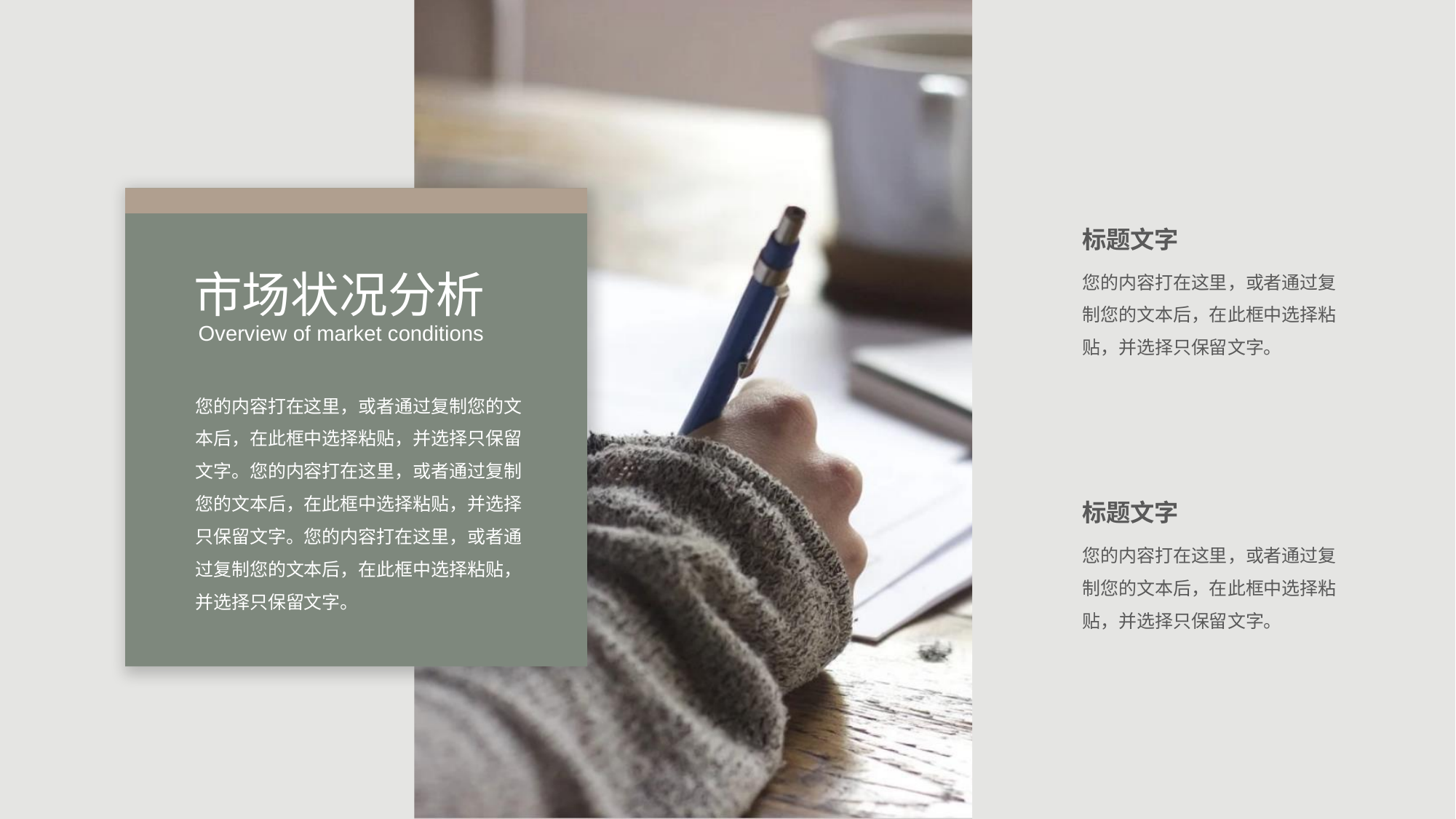

标题文字
市场状况分析
您的内容打在这里，或者通过复制您的文本后，在此框中选择粘贴，并选择只保留文字。
Overview of market conditions
您的内容打在这里，或者通过复制您的文本后，在此框中选择粘贴，并选择只保留文字。您的内容打在这里，或者通过复制您的文本后，在此框中选择粘贴，并选择只保留文字。您的内容打在这里，或者通过复制您的文本后，在此框中选择粘贴，并选择只保留文字。
标题文字
您的内容打在这里，或者通过复制您的文本后，在此框中选择粘贴，并选择只保留文字。